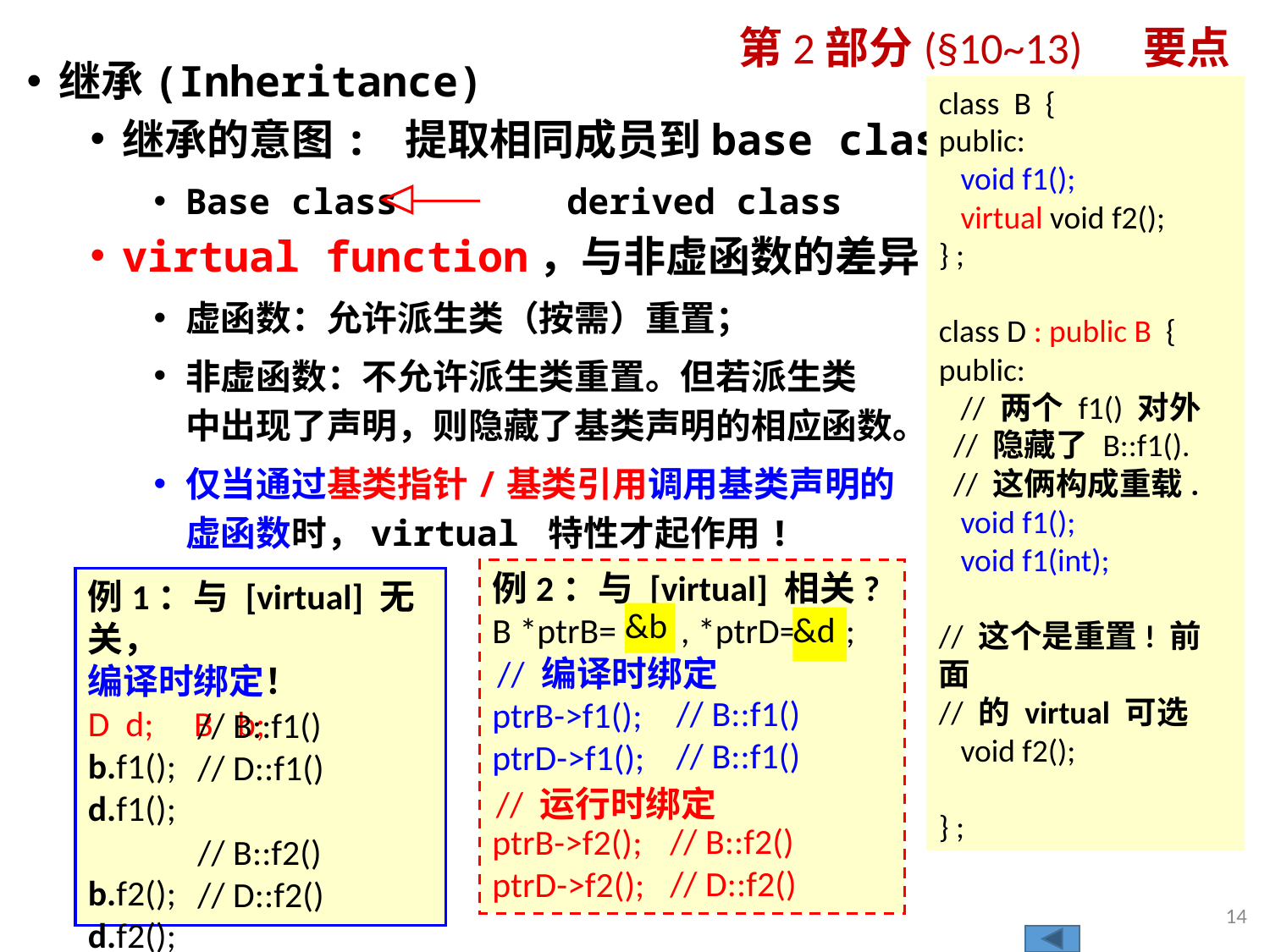

# 第2部分(§10~13)     要点
继承(Inheritance)
继承的意图: 提取相同成员到base class。
Base class        derived class
virtual function，与非虚函数的差异!
虚函数：允许派生类（按需）重置；
非虚函数：不允许派生类重置。但若派生类
中出现了声明，则隐藏了基类声明的相应函数。
仅当通过基类指针/基类引用调用基类声明的
虚函数时，virtual 特性才起作用!
class  B  {
public:
   void f1();
   virtual void f2();
} ;

class D : public B  {
public:
   // 两个 f1() 对外
  // 隐藏了 B::f1().
  // 这俩构成重载.
   void f1();
   void f1(int);

// 这个是重置! 前面
// 的 virtual 可选
   void f2();

} ;

例子1：通过对象调用成员函数。
例子2：通过基类指针调用成员函数。

自己测试一下！
例2：与 [virtual] 相关?
B *ptrB= ?     , *ptrD= ?   ;

ptrB->f1();
ptrD->f1();

ptrB->f2();
ptrD->f2();

例1：与 [virtual] 无关，
编译时绑定！
D  d;     B   b;
b.f1();
d.f1();

b.f2();
d.f2();
&b
&d
// 编译时绑定
// B::f1()
// B::f1()
// B::f1()
// D::f1()

// B::f2()
// D::f2()
// 运行时绑定

// B::f2()
// D::f2()

14